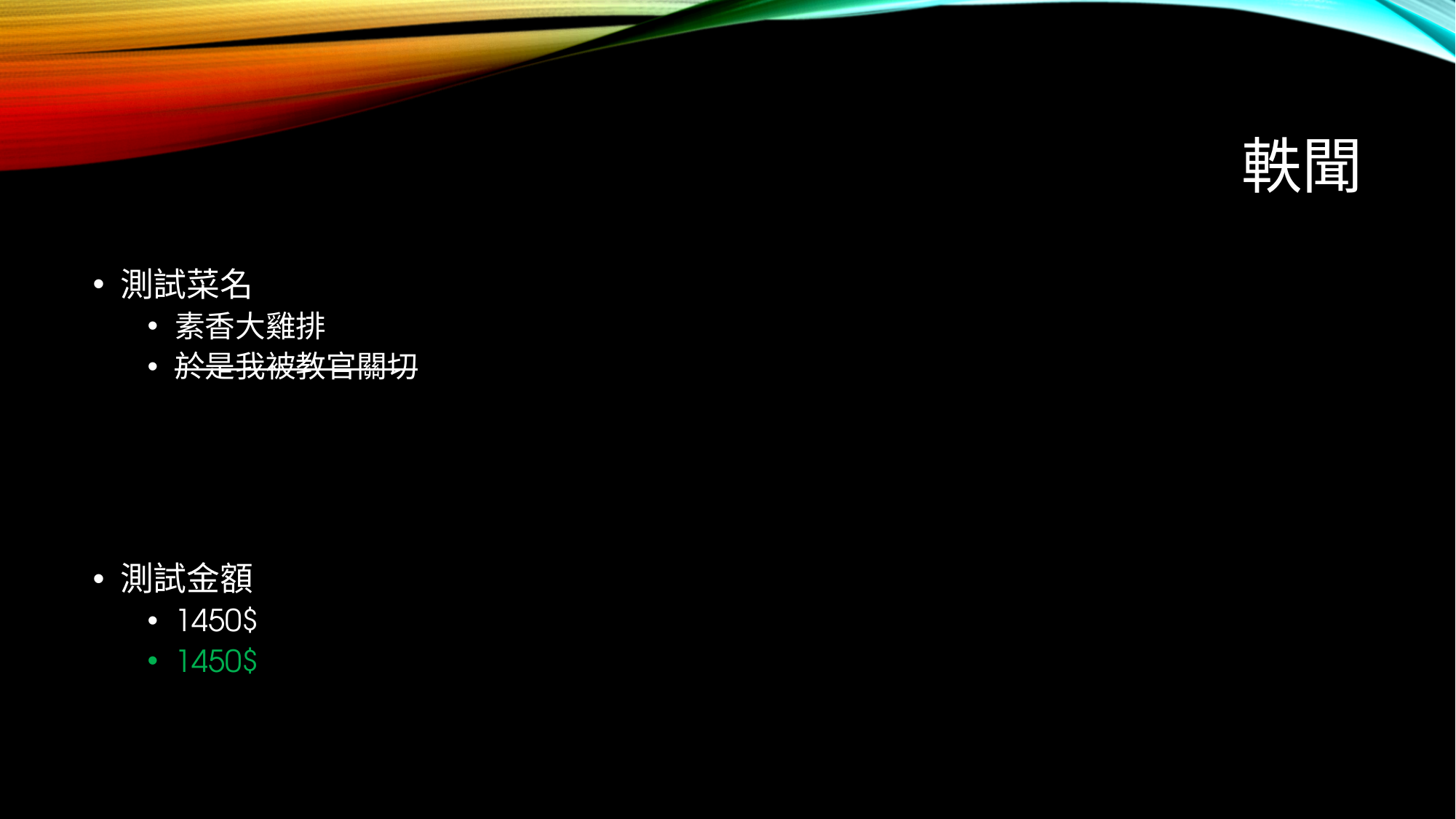

# 軼聞
測試菜名
素香大雞排
於是我被教官關切

測試金額
1450$
1450$